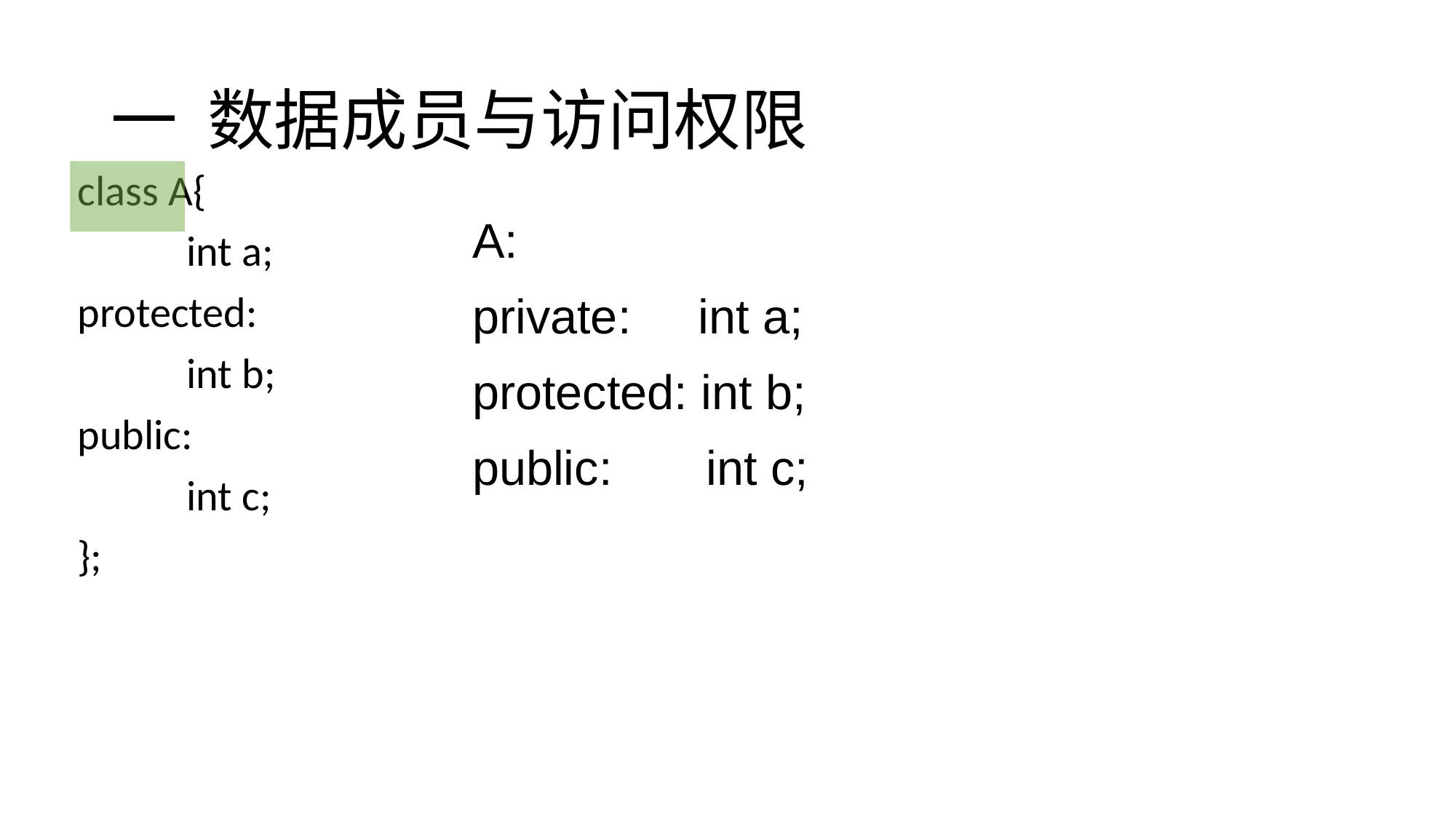

# 一  数据成员与访问权限

class A{
	int a;
protected:
	int b;
public:
	int c;
};
A:
private:     int a;
protected: int b;
public:       int c;